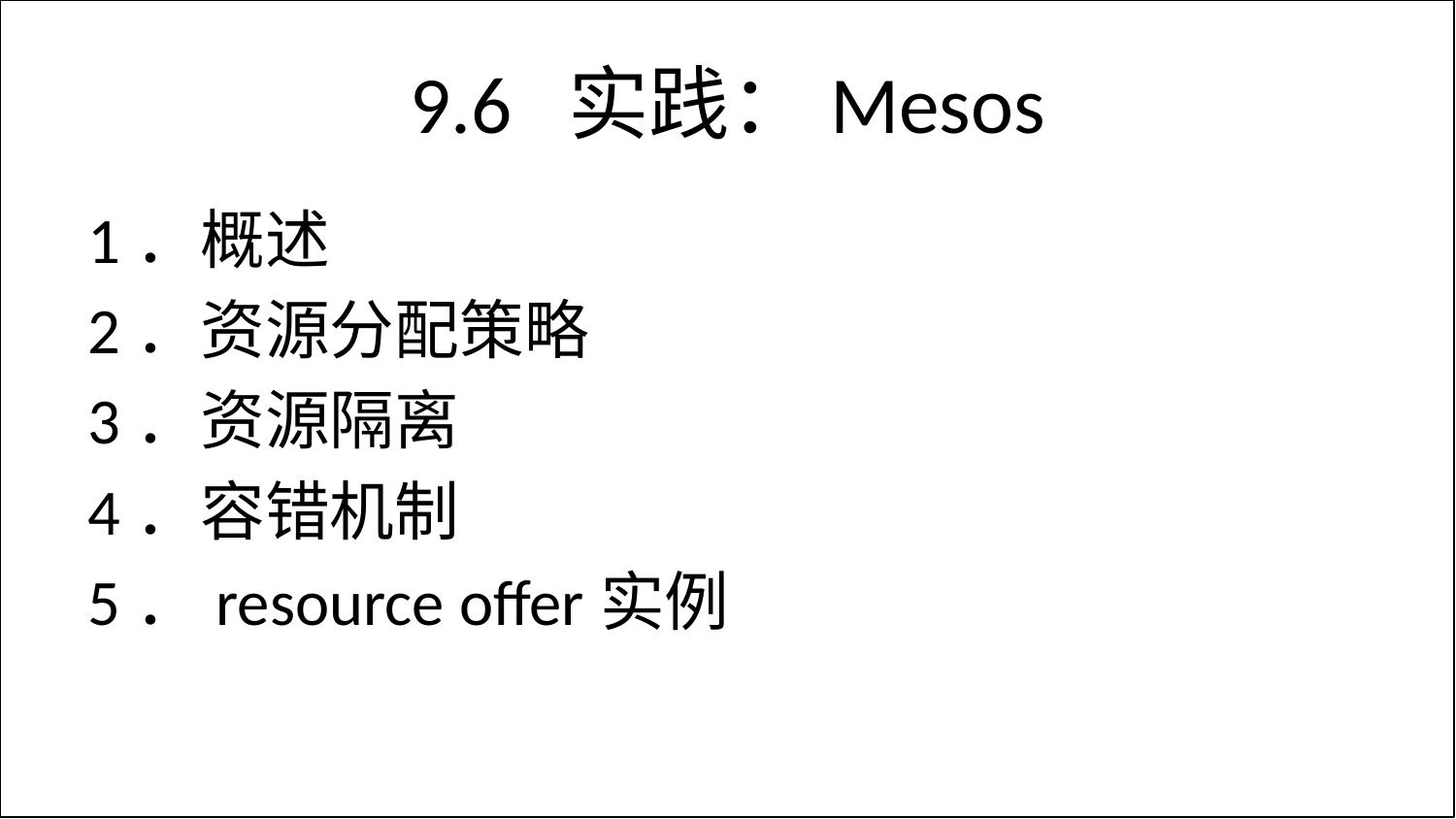

# 9.6  实践：Mesos
1．概述
2．资源分配策略
3．资源隔离
4．容错机制
5．resource offer实例